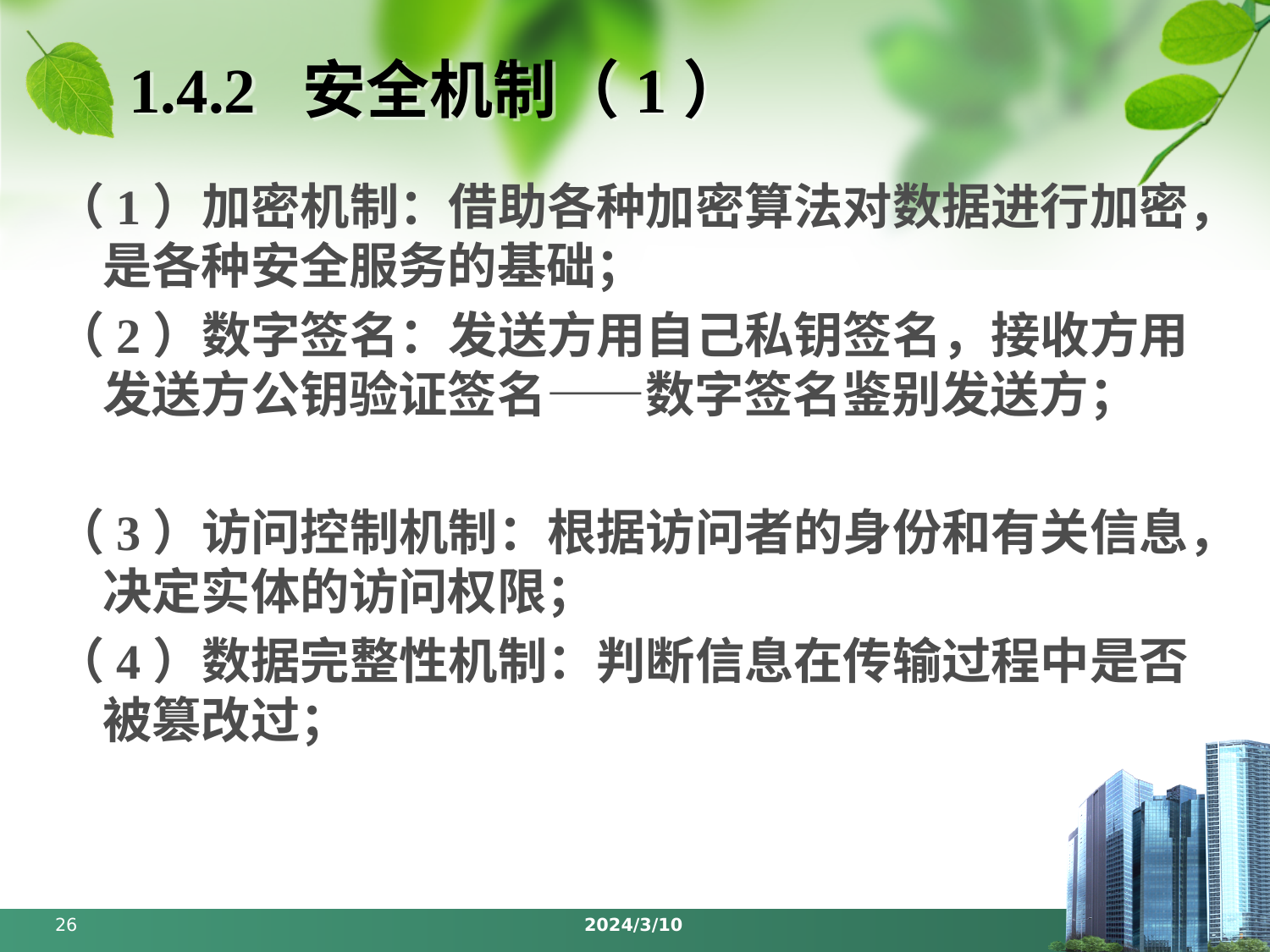

# 1.4.2  安全机制（1）
（1）加密机制：借助各种加密算法对数据进行加密，是各种安全服务的基础；
（2）数字签名：发送方用自己私钥签名，接收方用发送方公钥验证签名——数字签名鉴别发送方；

（3）访问控制机制：根据访问者的身份和有关信息，决定实体的访问权限；
（4）数据完整性机制：判断信息在传输过程中是否被篡改过；
26
2024/3/10